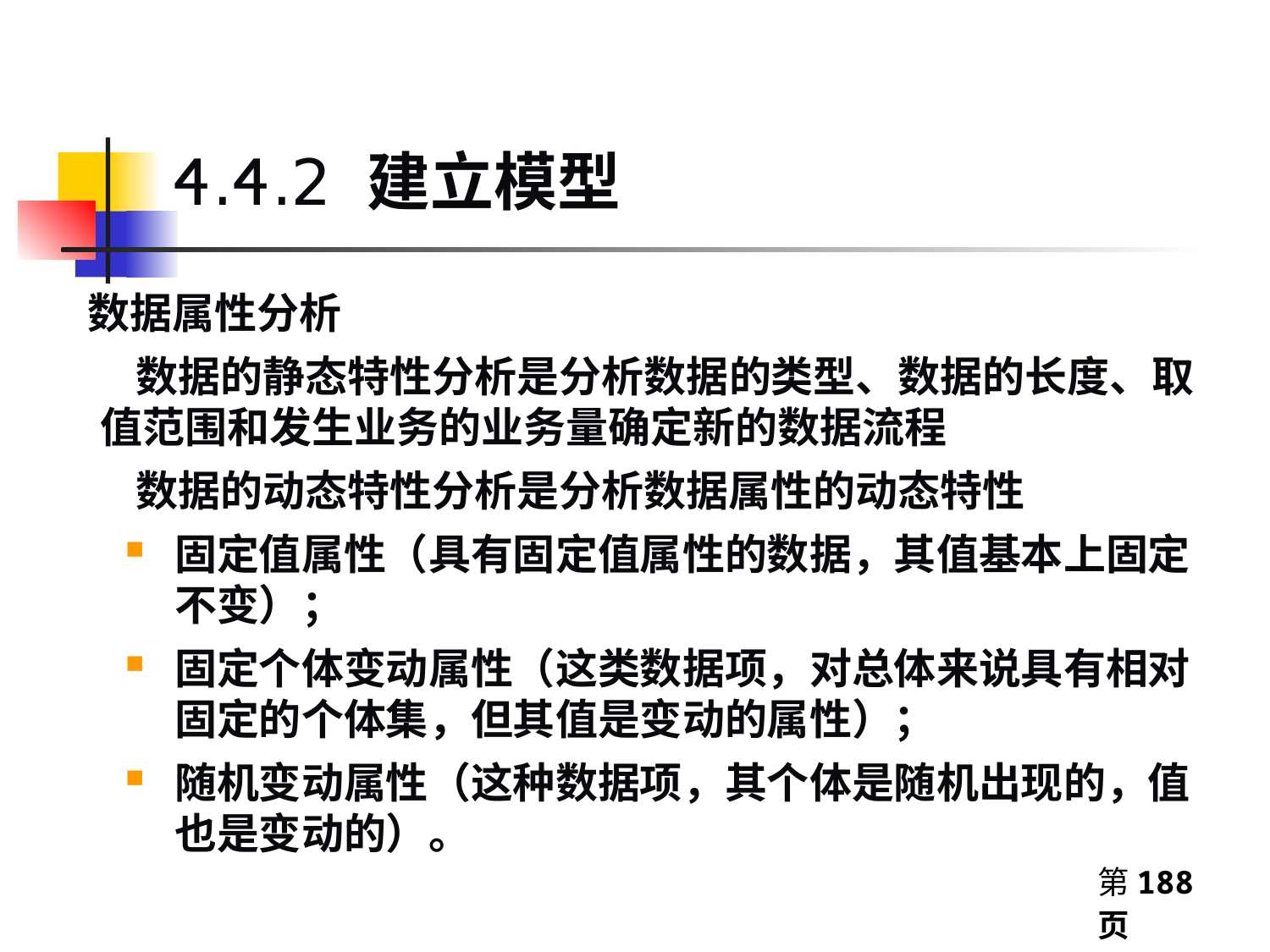

4.4.2 建立模型
数据属性分析
  数据的静态特性分析是分析数据的类型、数据的长度、取值范围和发生业务的业务量确定新的数据流程
  数据的动态特性分析是分析数据属性的动态特性
固定值属性（具有固定值属性的数据，其值基本上固定不变）；
固定个体变动属性（这类数据项，对总体来说具有相对固定的个体集，但其值是变动的属性）；
随机变动属性（这种数据项，其个体是随机出现的，值也是变动的）。